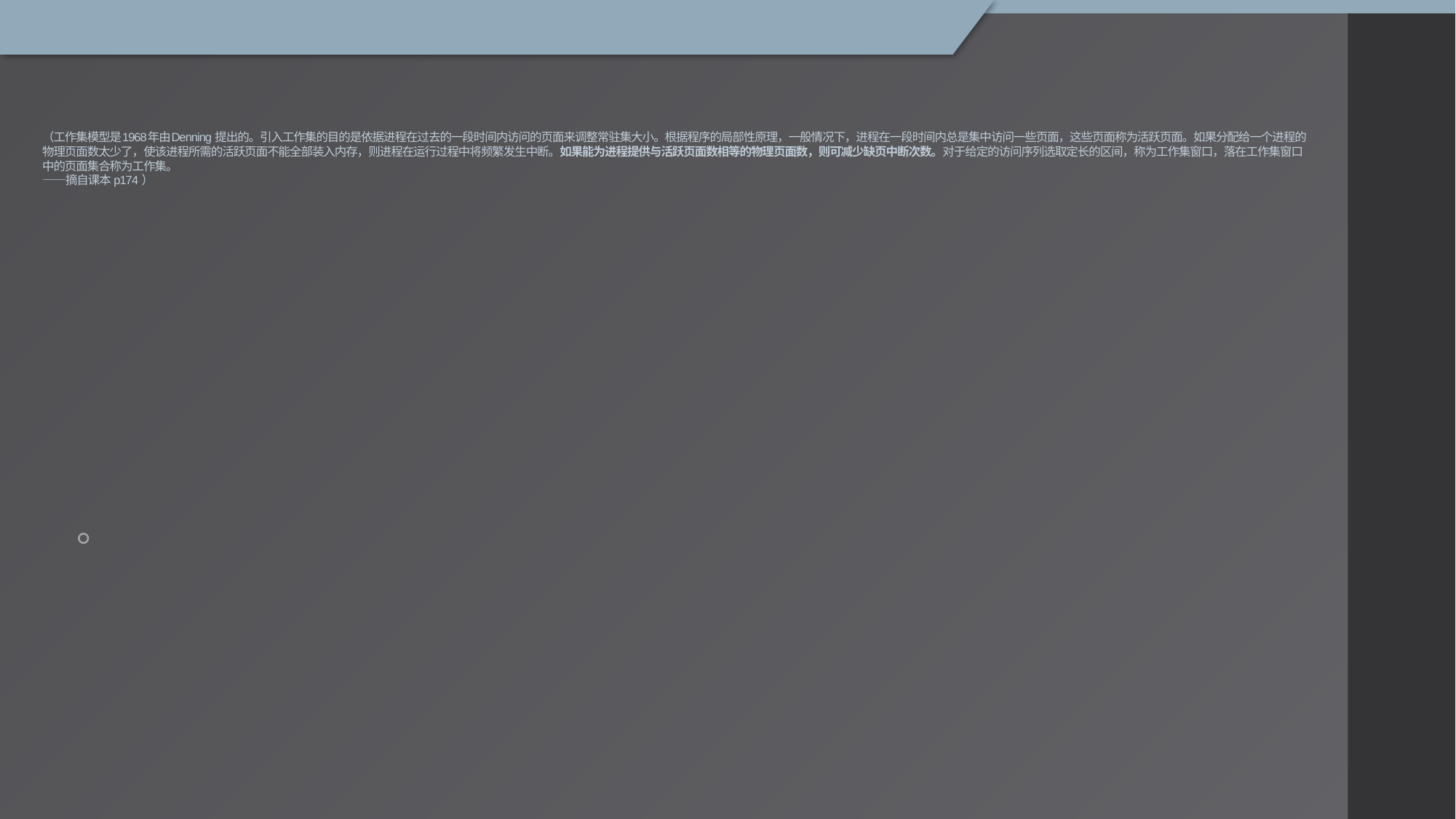

# （工作集模型是1968年由Denning 提出的。引入工作集的目的是依据进程在过去的一段时间内访问的页面来调整常驻集大小。根据程序的局部性原理，一般情况下，进程在一段时间内总是集中访问一些页面，这些页面称为活跃页面。如果分配给一个进程的物理页面数太少了，使该进程所需的活跃页面不能全部装入内存，则进程在运行过程中将频繁发生中断。如果能为进程提供与活跃页面数相等的物理页面数，则可减少缺页中断次数。对于给定的访问序列选取定长的区间，称为工作集窗口，落在工作集窗口中的页面集合称为工作集。 ——摘自课本 p174 ）
。